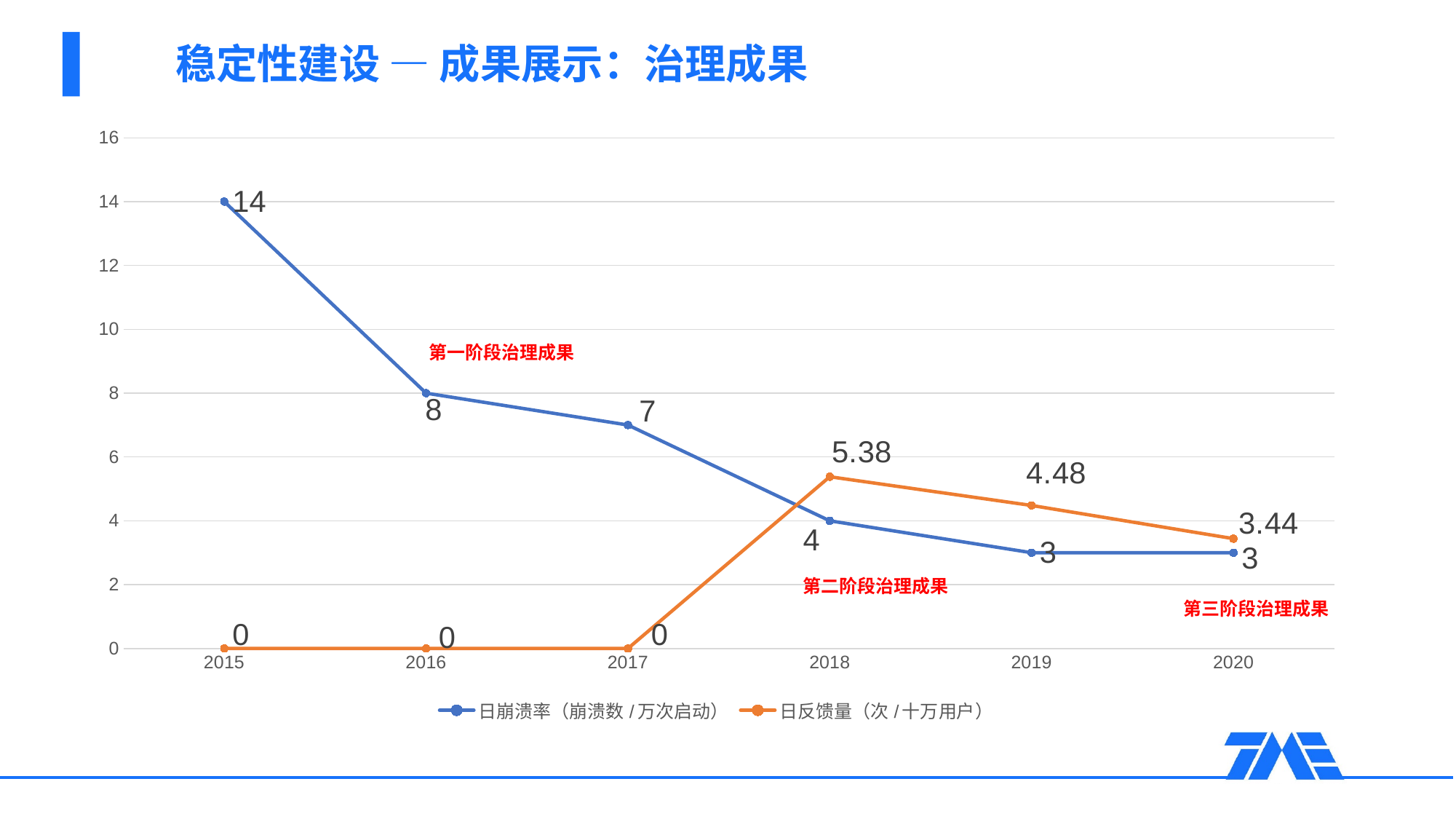

稳定性建设 — 成果展示：治理成果

### Chart

| Category | 日崩溃率（崩溃数/万次启动） | 日反馈量（次/十万用户） |
|---|---|---|
| 2015 | 14.0 | 0.0 |
| 2016 | 8.0 | 0.0 |
| 2017 | 7.0 | 0.0 |
| 2018 | 4.0 | 5.38 |
| 2019 | 3.0 | 4.48 |
| 2020 | 3.0 | 3.44 |